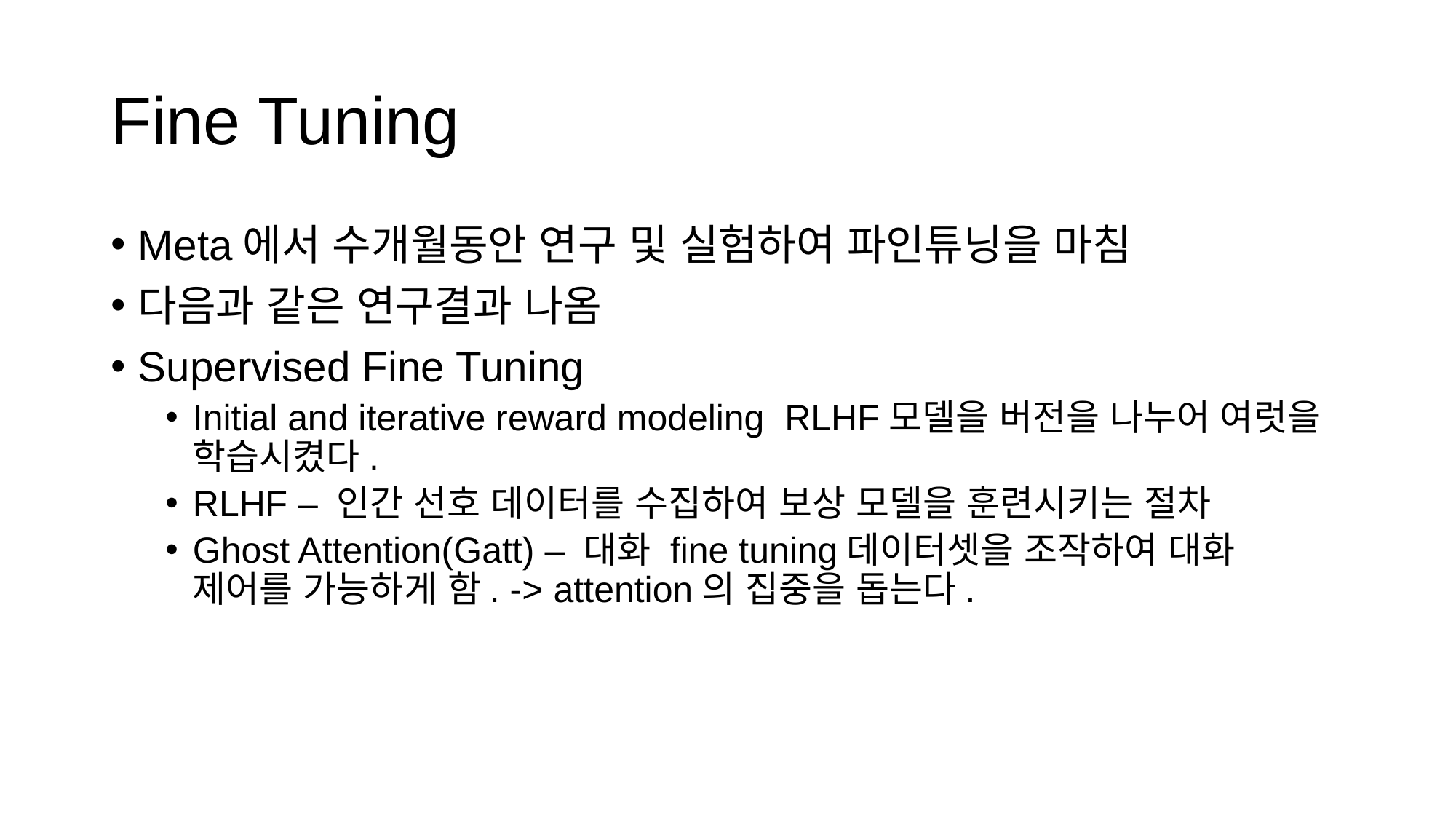

# Fine Tuning
Meta에서 수개월동안 연구 및 실험하여 파인튜닝을 마침
다음과 같은 연구결과 나옴
Supervised Fine Tuning
Initial and iterative reward modeling  RLHF모델을 버전을 나누어 여럿을 학습시켰다.
RLHF – 인간 선호 데이터를 수집하여 보상 모델을 훈련시키는 절차
Ghost Attention(Gatt) – 대화 fine tuning데이터셋을 조작하여 대화 제어를 가능하게 함. -> attention의 집중을 돕는다.